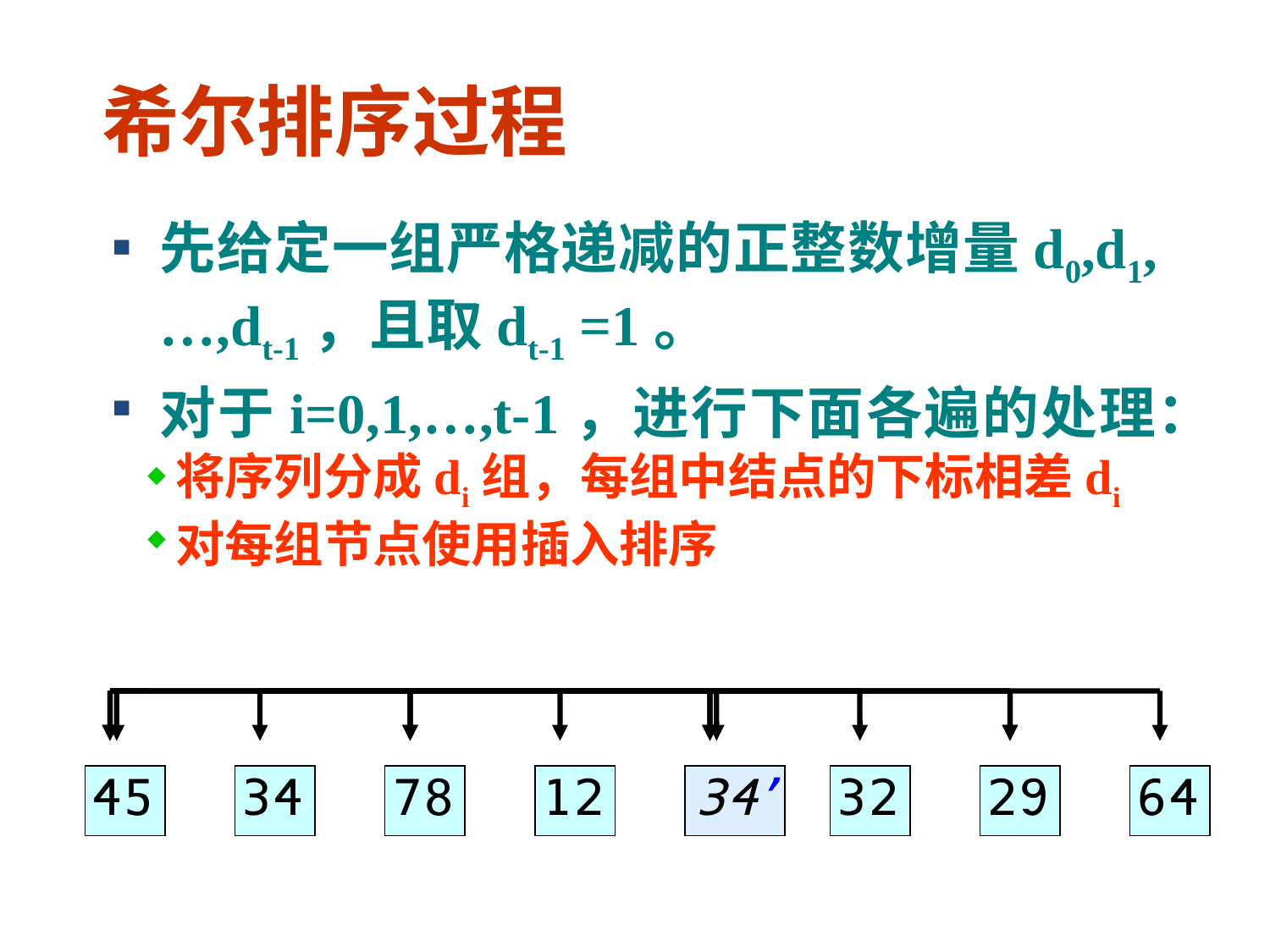

希尔排序过程
先给定一组严格递减的正整数增量d0,d1,…,dt-1，且取dt-1 =1。
对于i=0,1,…,t-1，进行下面各遍的处理：
将序列分成di组，每组中结点的下标相差di
对每组节点使用插入排序

45
34
78
12
34’
32
29
64